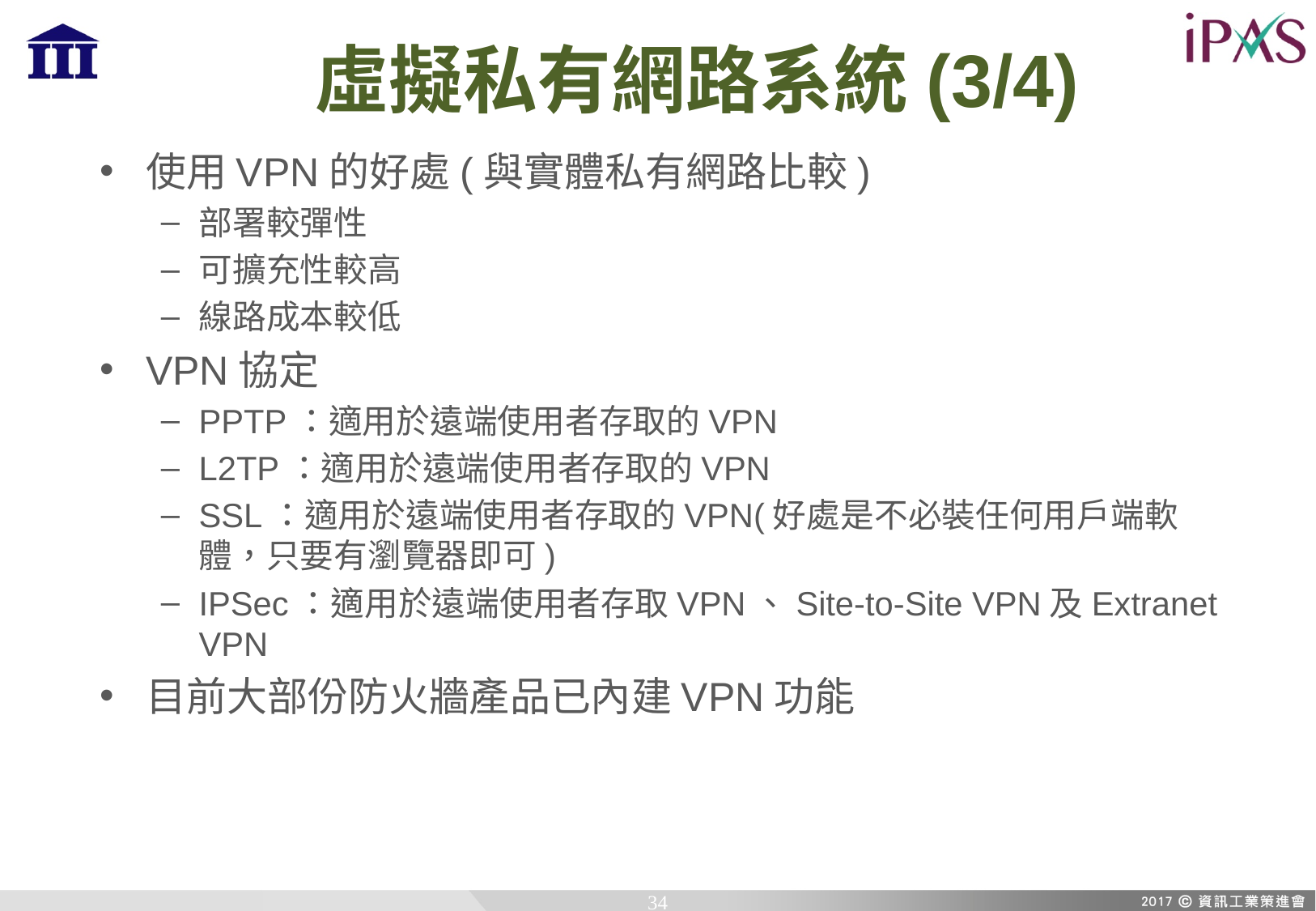

# 虛擬私有網路系統(3/4)
使用VPN的好處(與實體私有網路比較)
部署較彈性
可擴充性較高
線路成本較低
VPN協定
PPTP：適用於遠端使用者存取的VPN
L2TP：適用於遠端使用者存取的VPN
SSL：適用於遠端使用者存取的VPN(好處是不必裝任何用戶端軟體，只要有瀏覽器即可)
IPSec：適用於遠端使用者存取VPN、Site-to-Site VPN及Extranet VPN
目前大部份防火牆產品已內建VPN功能
34